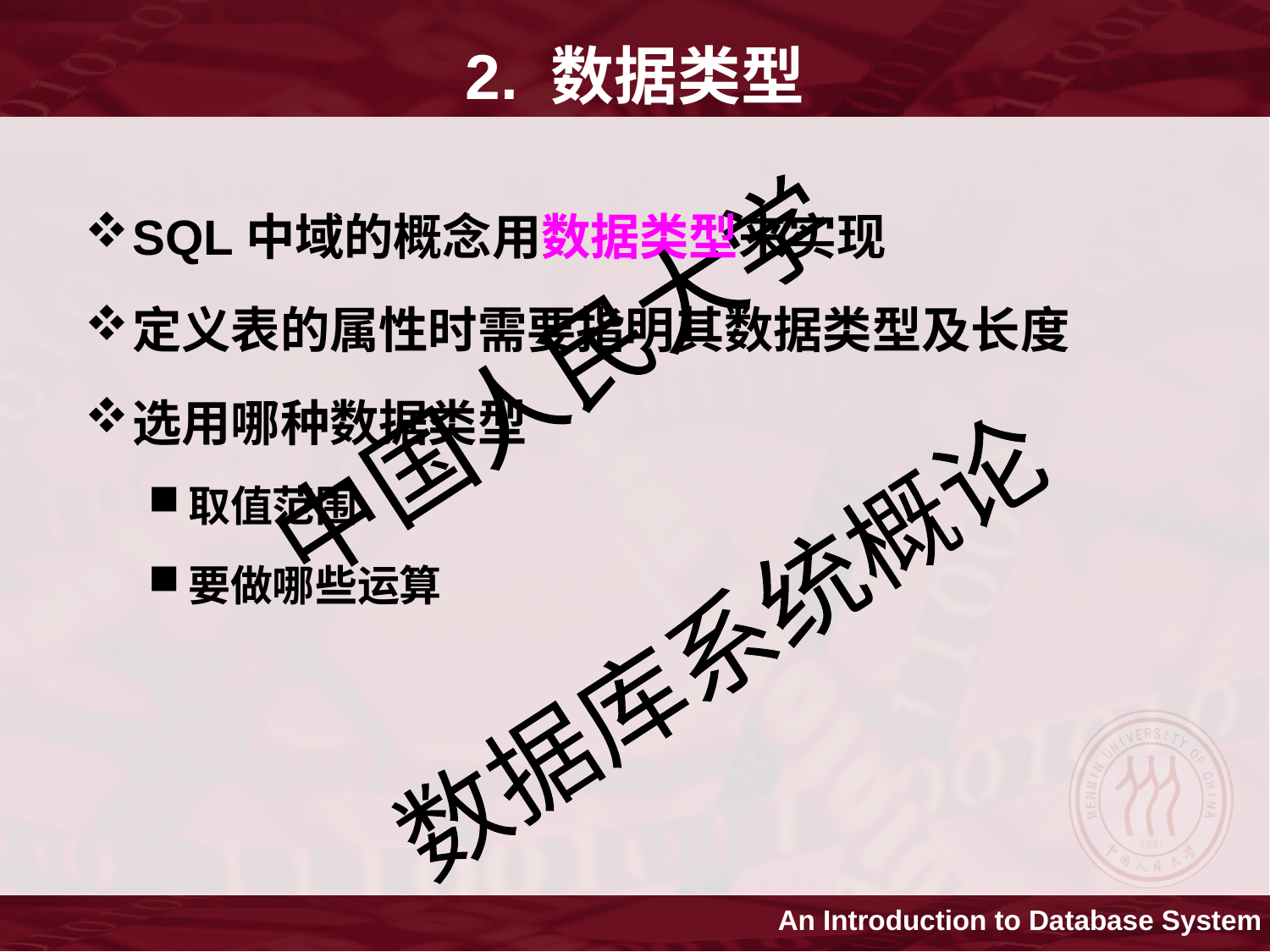

# 2. 数据类型
SQL中域的概念用数据类型来实现
定义表的属性时需要指明其数据类型及长度
选用哪种数据类型
取值范围
要做哪些运算